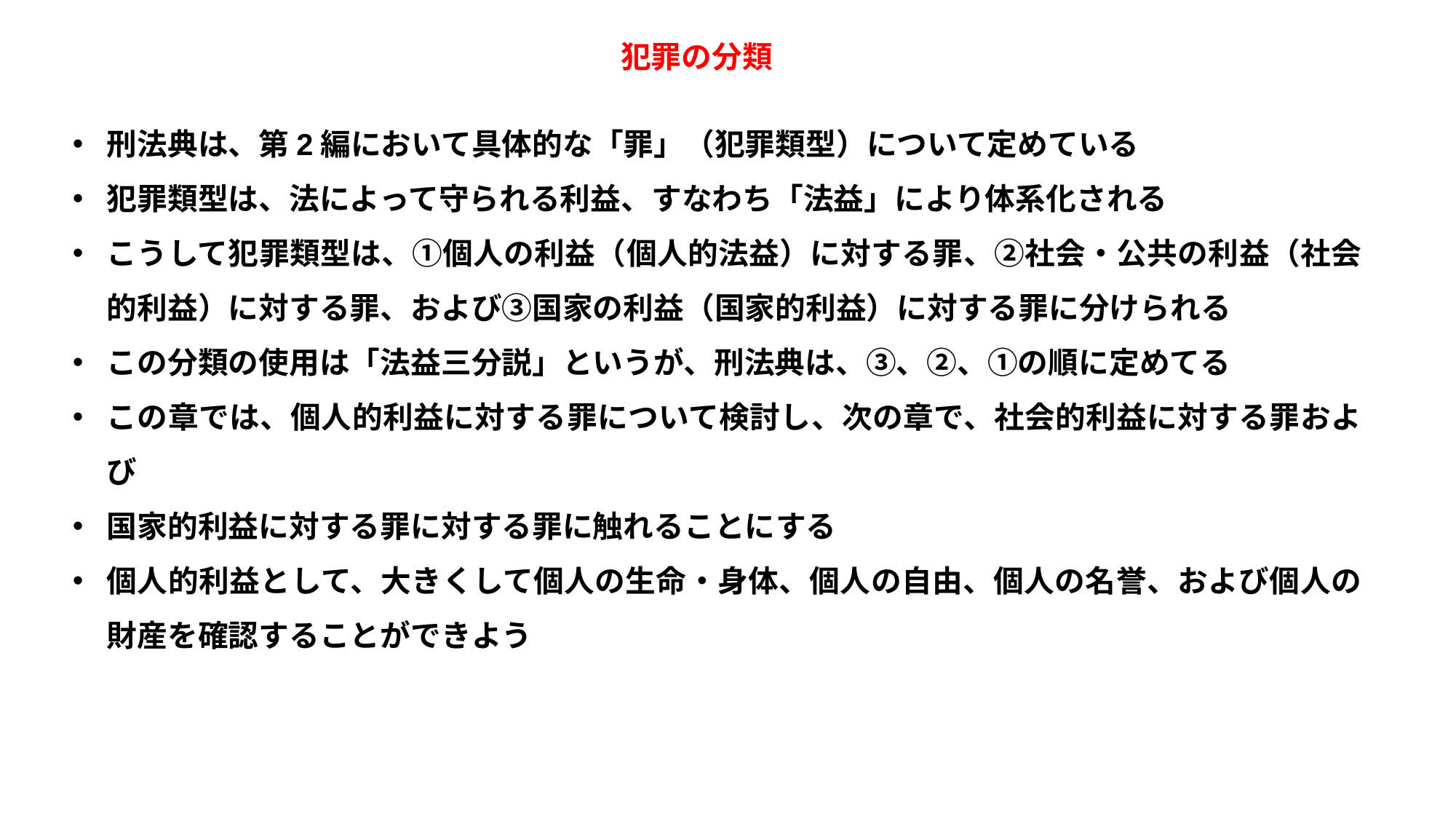

犯罪の分類
刑法典は、第2編において具体的な「罪」（犯罪類型）について定めている
犯罪類型は、法によって守られる利益、すなわち「法益」により体系化される
こうして犯罪類型は、①個人の利益（個人的法益）に対する罪、②社会・公共の利益（社会的利益）に対する罪、および③国家の利益（国家的利益）に対する罪に分けられる
この分類の使用は「法益三分説」というが、刑法典は、③、②、①の順に定めてる
この章では、個人的利益に対する罪について検討し、次の章で、社会的利益に対する罪および
国家的利益に対する罪に対する罪に触れることにする
個人的利益として、大きくして個人の生命・身体、個人の自由、個人の名誉、および個人の財産を確認することができよう